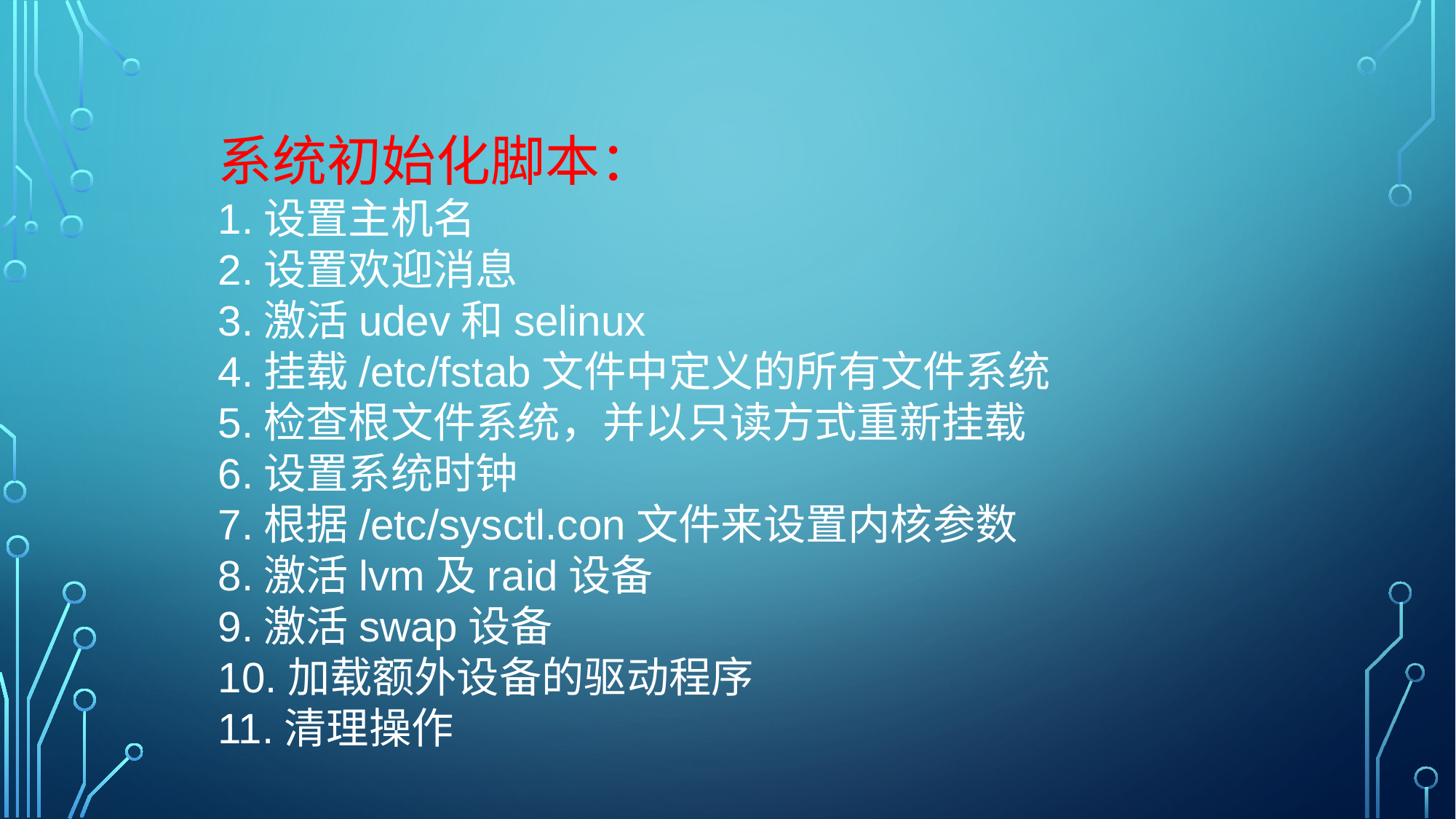

系统初始化脚本：
1.设置主机名
2.设置欢迎消息
3.激活udev和selinux
4.挂载/etc/fstab文件中定义的所有文件系统
5.检查根文件系统，并以只读方式重新挂载
6.设置系统时钟
7.根据/etc/sysctl.con文件来设置内核参数
8.激活lvm及raid设备
9.激活swap设备
10.加载额外设备的驱动程序
11.清理操作